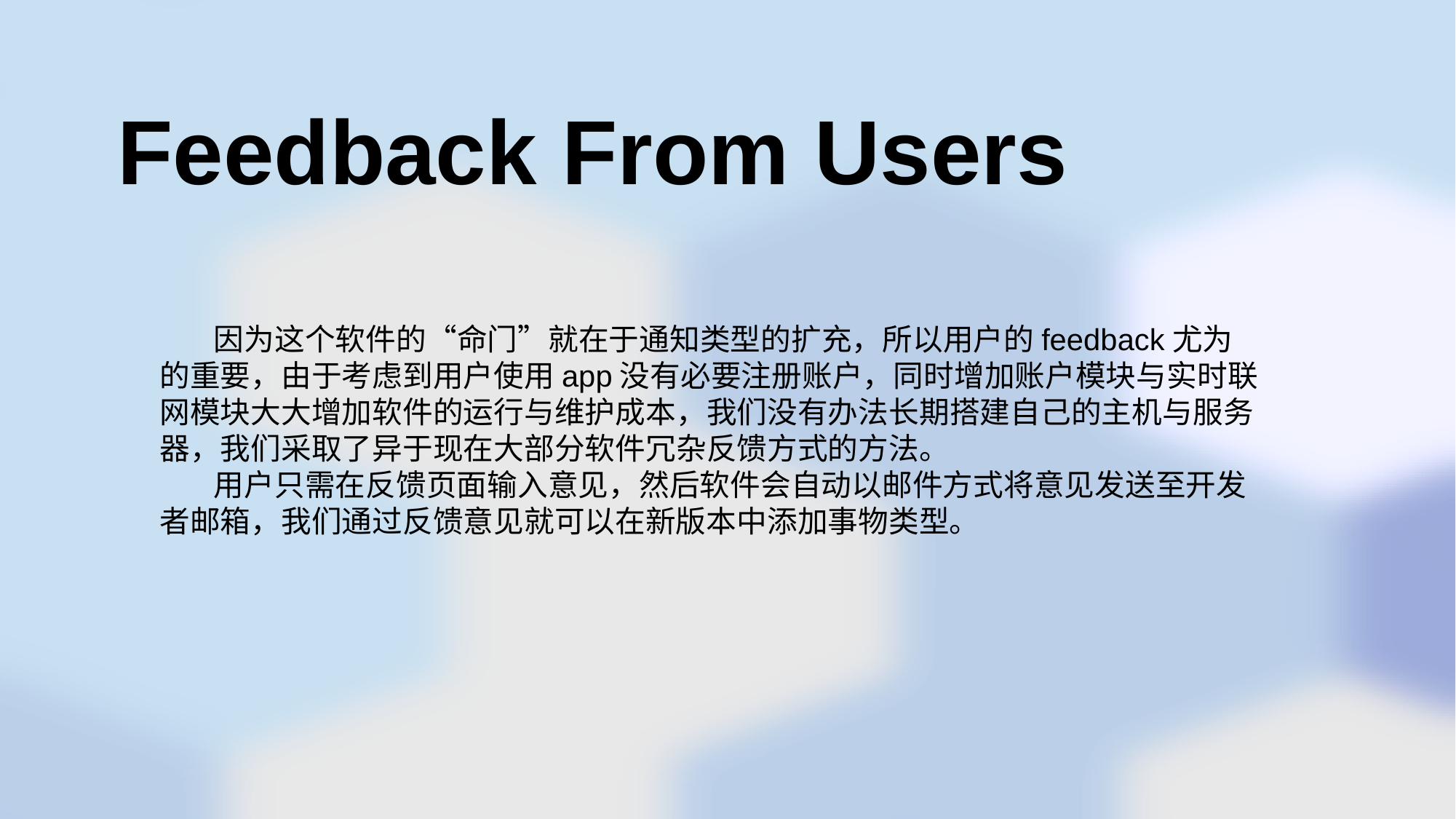

Feedback From Users
       因为这个软件的“命门”就在于通知类型的扩充，所以用户的feedback尤为的重要，由于考虑到用户使用app没有必要注册账户，同时增加账户模块与实时联网模块大大增加软件的运行与维护成本，我们没有办法长期搭建自己的主机与服务器，我们采取了异于现在大部分软件冗杂反馈方式的方法。
       用户只需在反馈页面输入意见，然后软件会自动以邮件方式将意见发送至开发者邮箱，我们通过反馈意见就可以在新版本中添加事物类型。